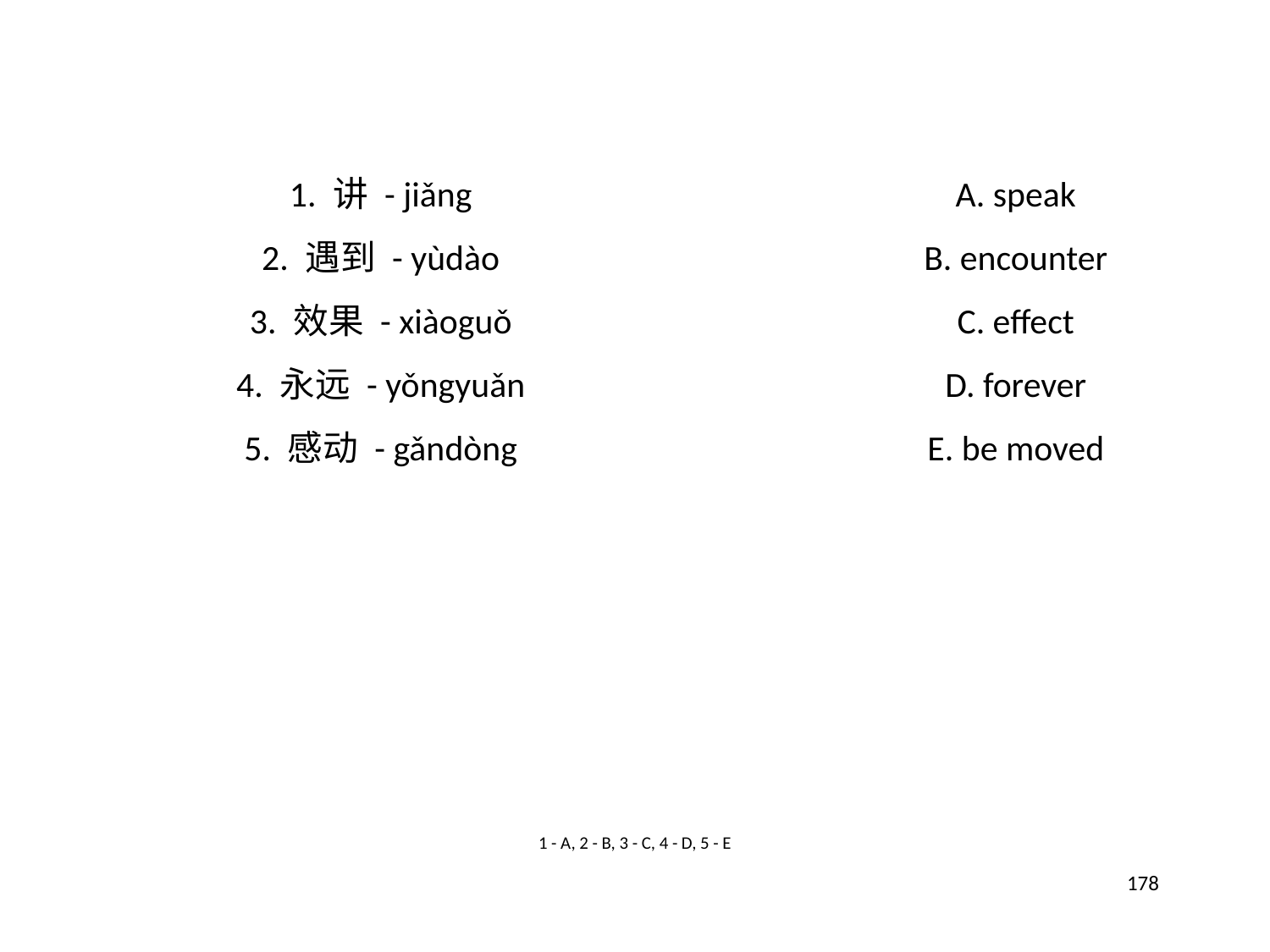

1. 讲 - jiǎng

A. speak

2. 遇到 - yùdào

B. encounter

3. 效果 - xiàoguǒ

C. effect

4. 永远 - yǒngyuǎn

D. forever

5. 感动 - gǎndòng

E. be moved
1 - A, 2 - B, 3 - C, 4 - D, 5 - E

178